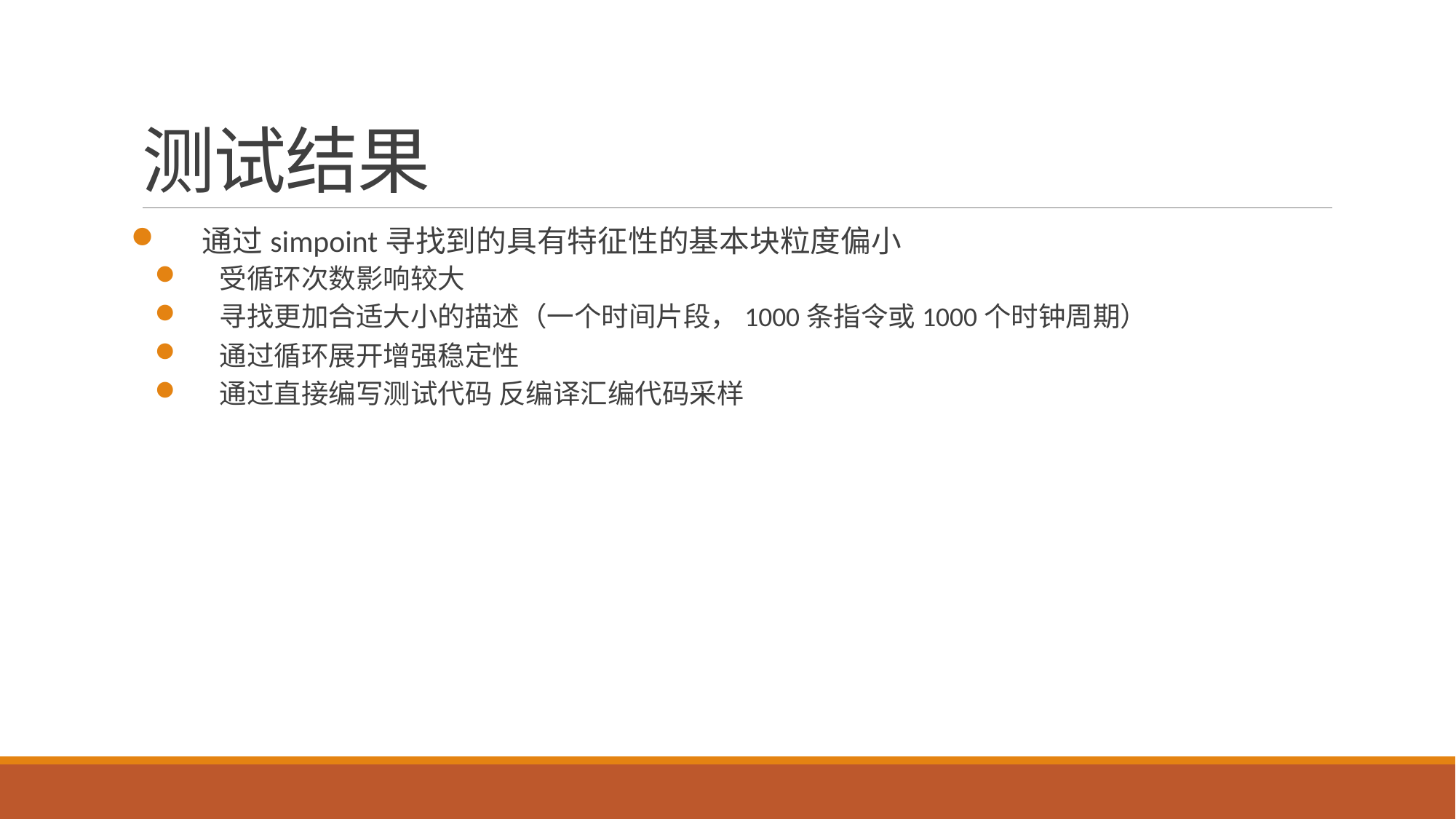

# 测试结果
     通过simpoint寻找到的具有特征性的基本块粒度偏小
     受循环次数影响较大
     寻找更加合适大小的描述（一个时间片段，1000条指令或1000个时钟周期）
     通过循环展开增强稳定性
     通过直接编写测试代码 反编译汇编代码采样